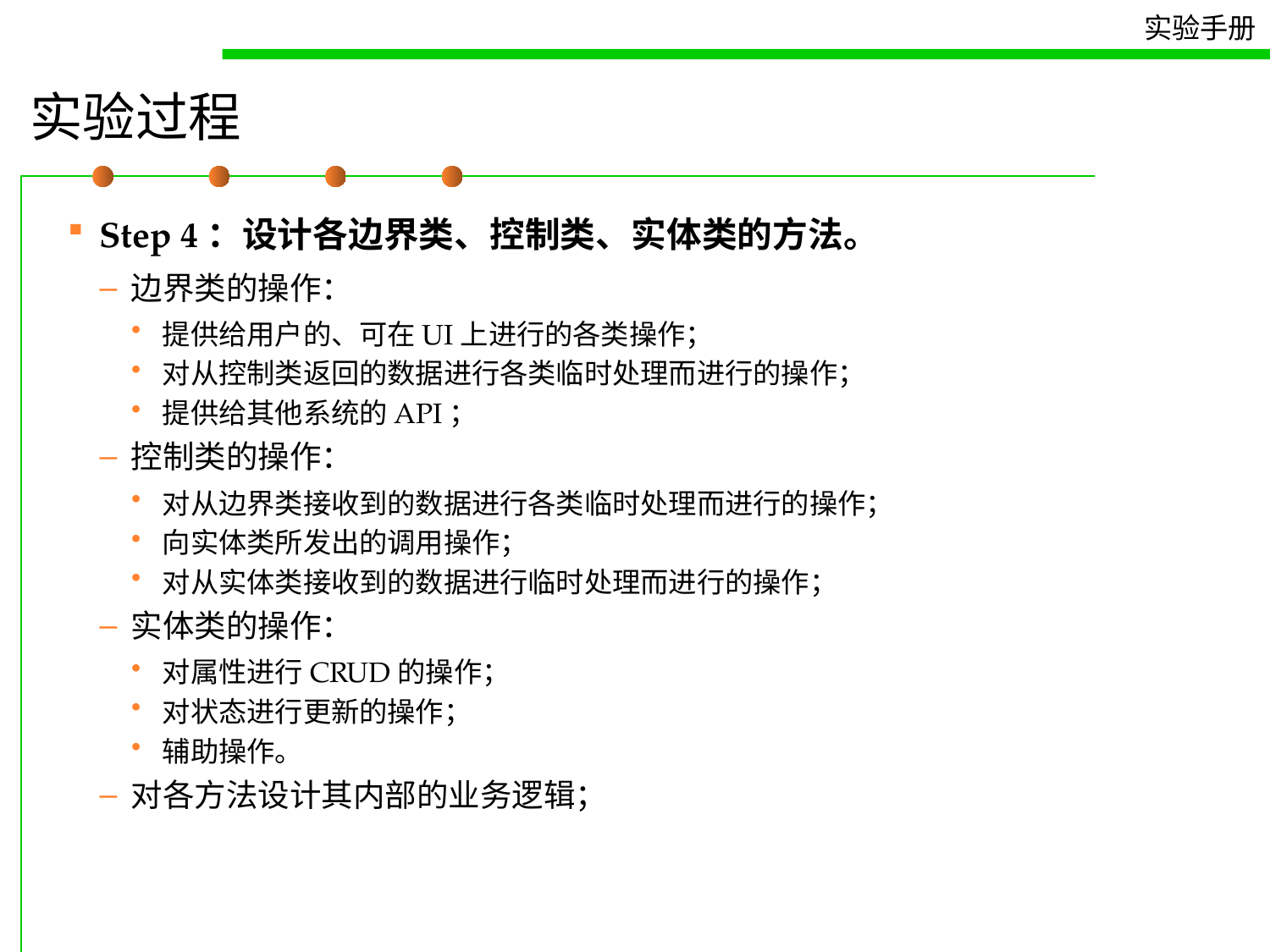

# 实验过程
Step 4：设计各边界类、控制类、实体类的方法。
边界类的操作：
提供给用户的、可在UI上进行的各类操作；
对从控制类返回的数据进行各类临时处理而进行的操作；
提供给其他系统的API；
控制类的操作：
对从边界类接收到的数据进行各类临时处理而进行的操作；
向实体类所发出的调用操作；
对从实体类接收到的数据进行临时处理而进行的操作；
实体类的操作：
对属性进行CRUD的操作；
对状态进行更新的操作；
辅助操作。
对各方法设计其内部的业务逻辑；